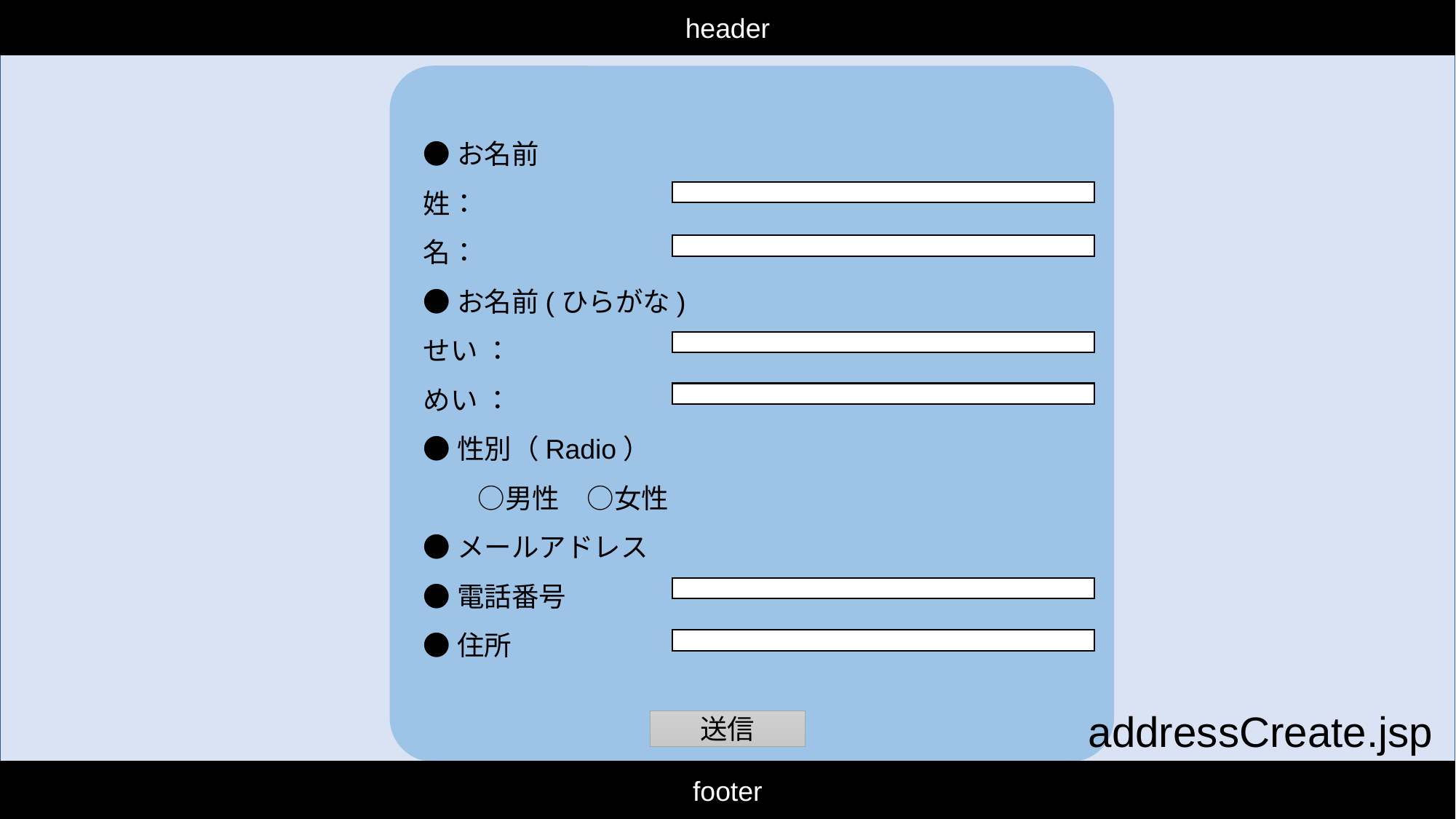

header

●お名前
姓：
名：
●お名前(ひらがな)
せい ：
めい ：
●性別（Radio）
　　○男性　○女性
●メールアドレス
●電話番号
●住所

addressCreate.jsp
送信
footer